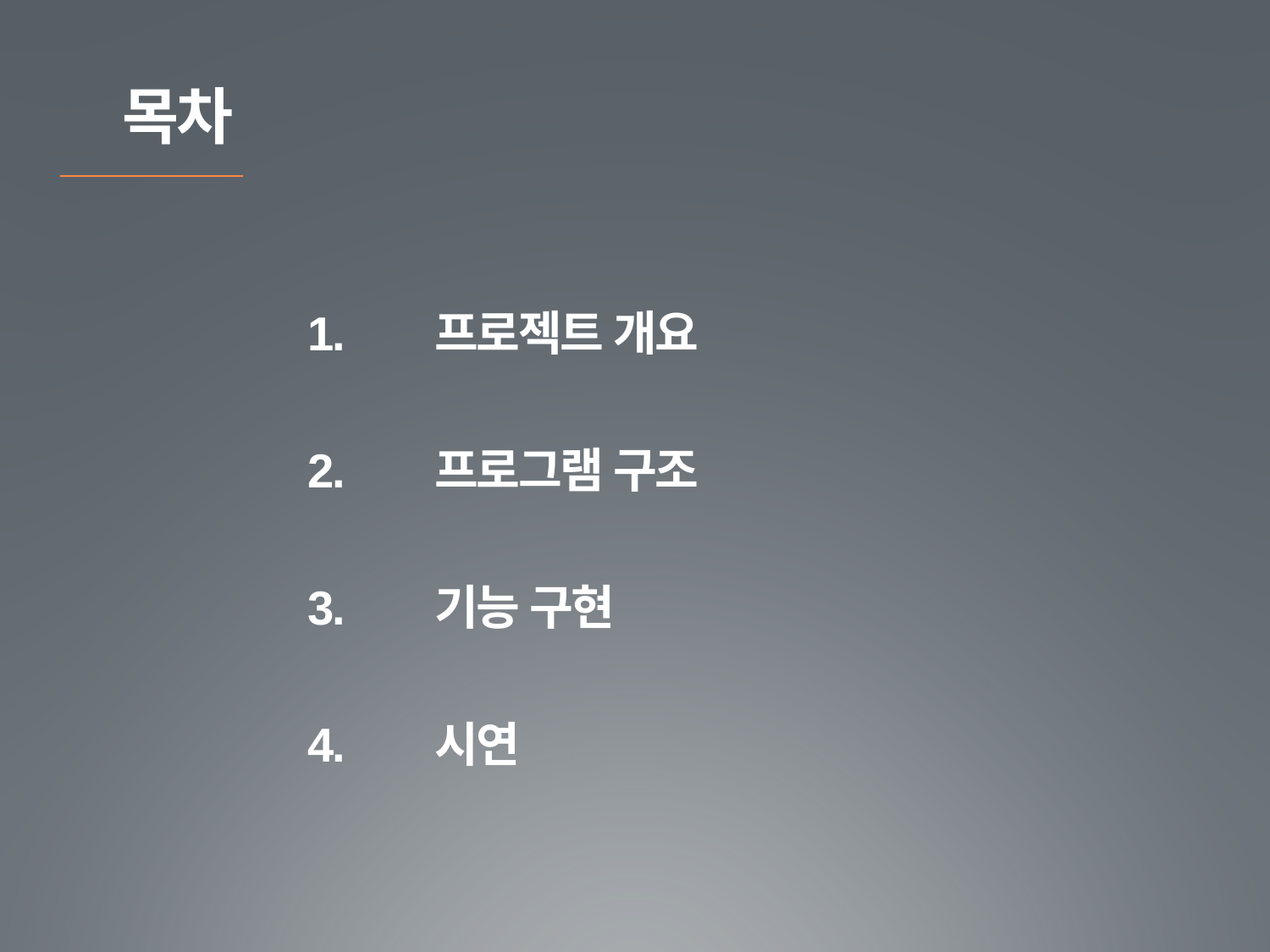

목차
1. 	프로젝트 개요
2.	프로그램 구조
3.	기능 구현
4.	시연